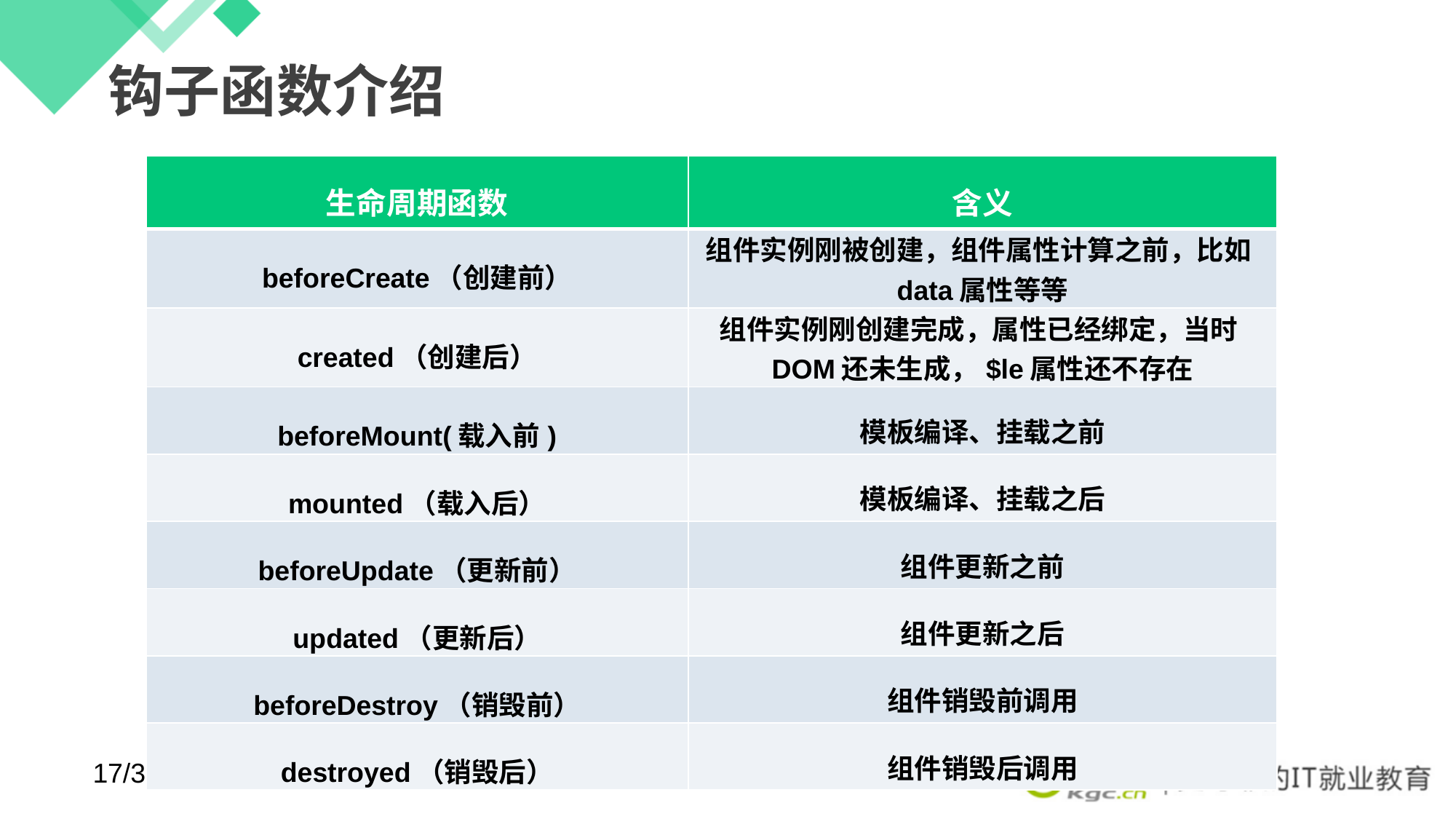

# 钩子函数介绍

| 生命周期函数 | 含义 |
| --- | --- |
| beforeCreate（创建前） | 组件实例刚被创建，组件属性计算之前，比如data属性等等 |
| created（创建后） | 组件实例刚创建完成，属性已经绑定，当时DOM还未生成，$le属性还不存在 |
| beforeMount(载入前) | 模板编译、挂载之前 |
| mounted（载入后） | 模板编译、挂载之后 |
| beforeUpdate（更新前） | 组件更新之前 |
| updated（更新后） | 组件更新之后 |
| beforeDestroy（销毁前） | 组件销毁前调用 |
| destroyed（销毁后） | 组件销毁后调用 |